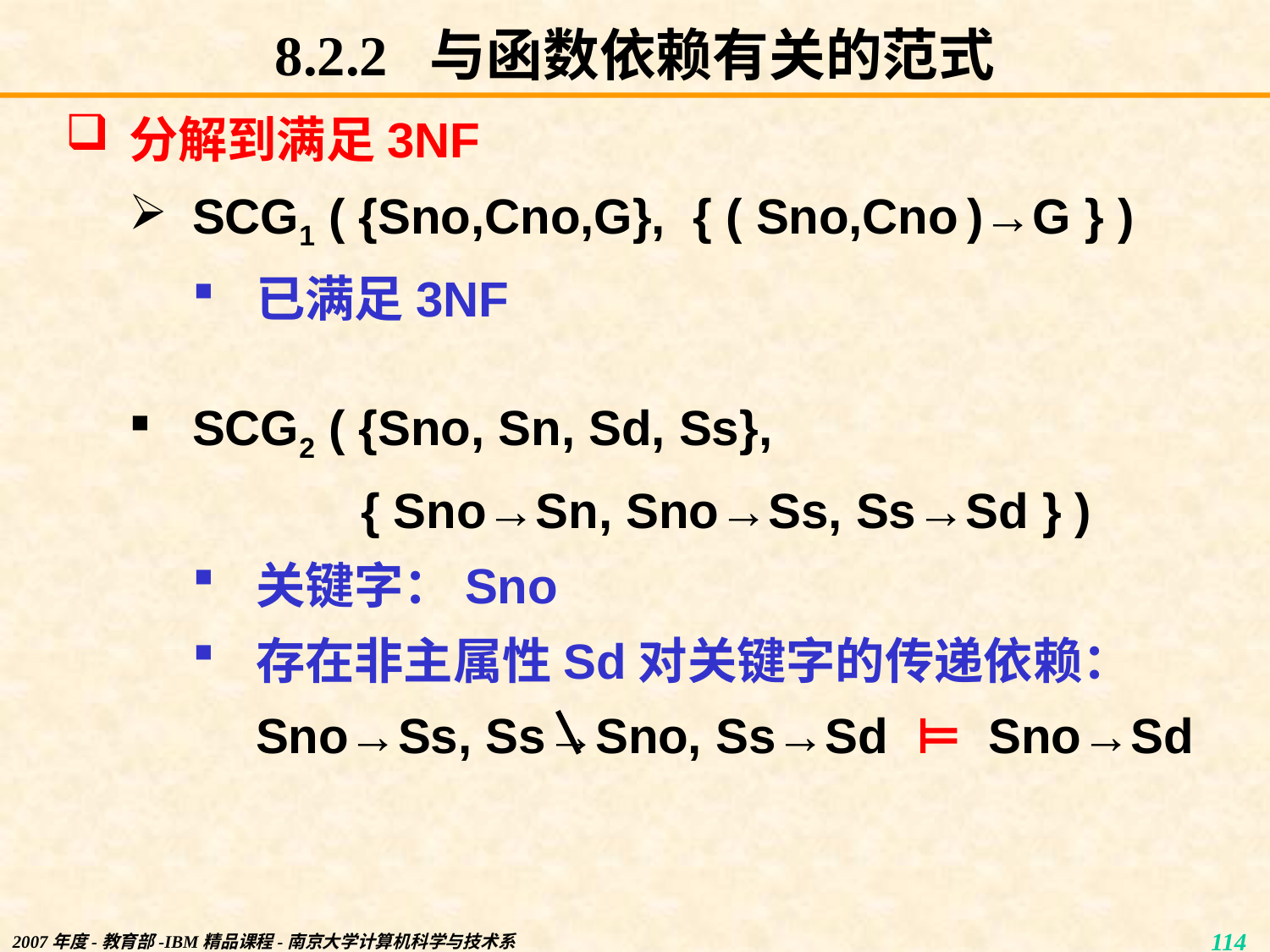

# 8.2.2  与函数依赖有关的范式
分解到满足3NF
SCG1 ( {Sno,Cno,G},  { ( Sno,Cno )→G } )
已满足3NF
SCG2 ( {Sno, Sn, Sd, Ss},
		   { Sno→Sn, Sno→Ss, Ss→Sd } )
关键字：Sno
存在非主属性Sd对关键字的传递依赖：
Sno→Ss, Ss→Sno, Ss→Sd  ⊨  Sno→Sd

114
2007年度-教育部-IBM精品课程-南京大学计算机科学与技术系